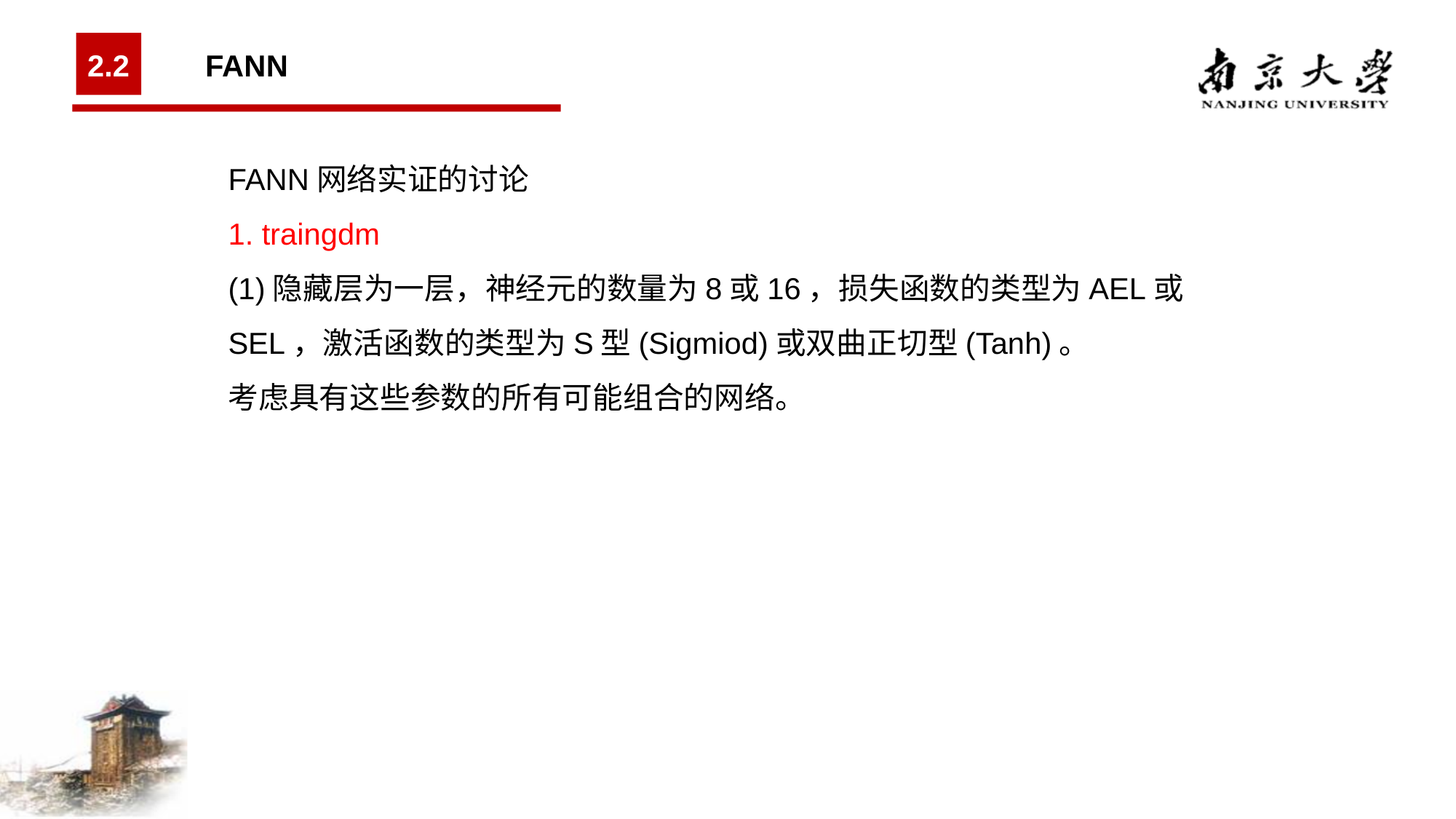

2.2
 FANN
FANN网络实证的讨论
1. traingdm
(1)隐藏层为一层，神经元的数量为8或16，损失函数的类型为AEL或SEL，激活函数的类型为S型(Sigmiod)或双曲正切型(Tanh)。
考虑具有这些参数的所有可能组合的网络。